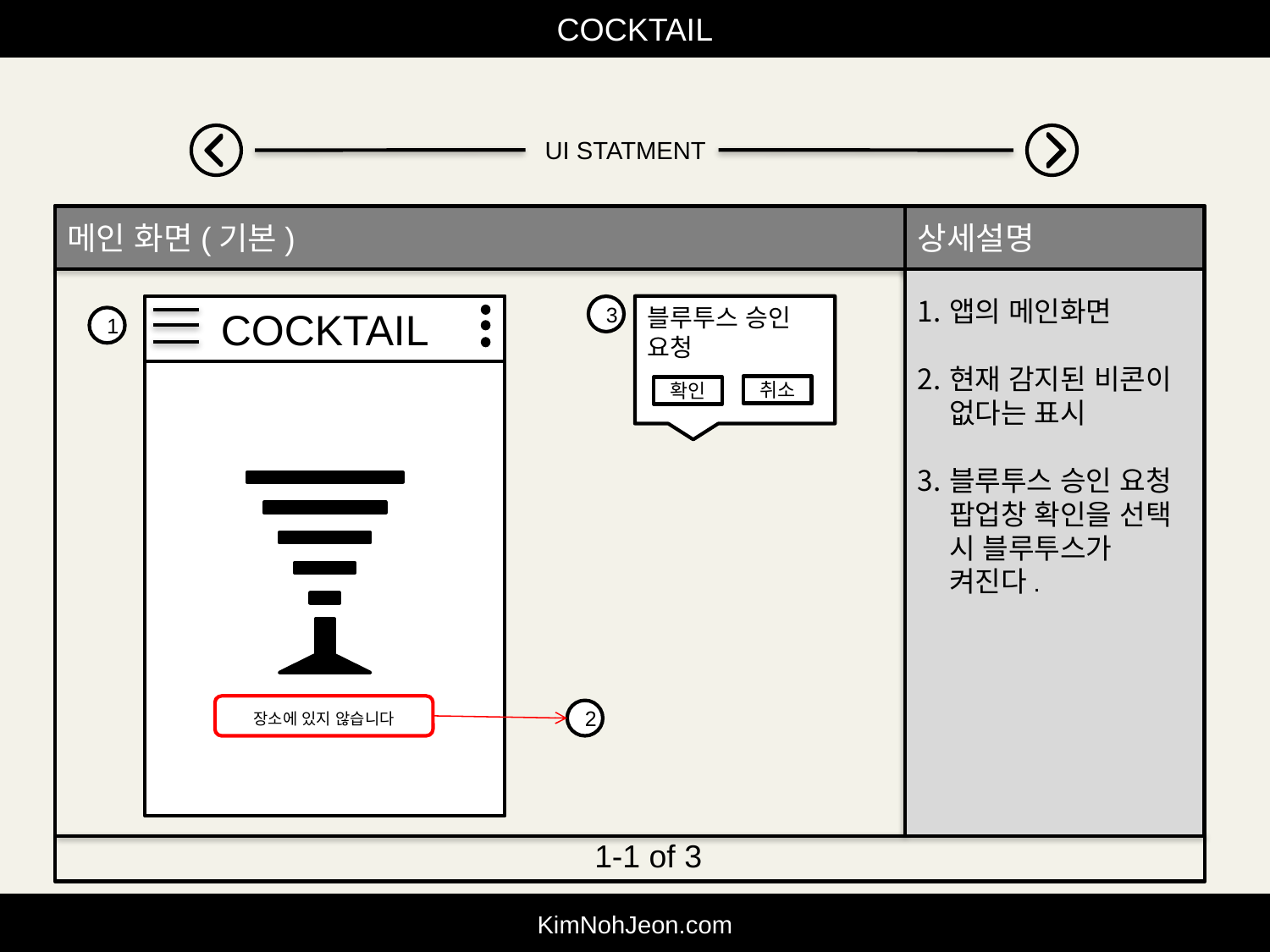

COCKTAIL

 UI STATMENT
상세설명

메인 화면(기본)
메인 화면(기본)
상세 설명
앱의 메인화면
현재 감지된 비콘이 없다는 표시
블루투스 승인 요청 팝업창 확인을 선택 시 블루투스가 켜진다.
블루투스 승인 요청

COCKTAIL

3
1
취소
확인

2
장소에 있지 않습니다
1-1 of 3
KimNohJeon.com